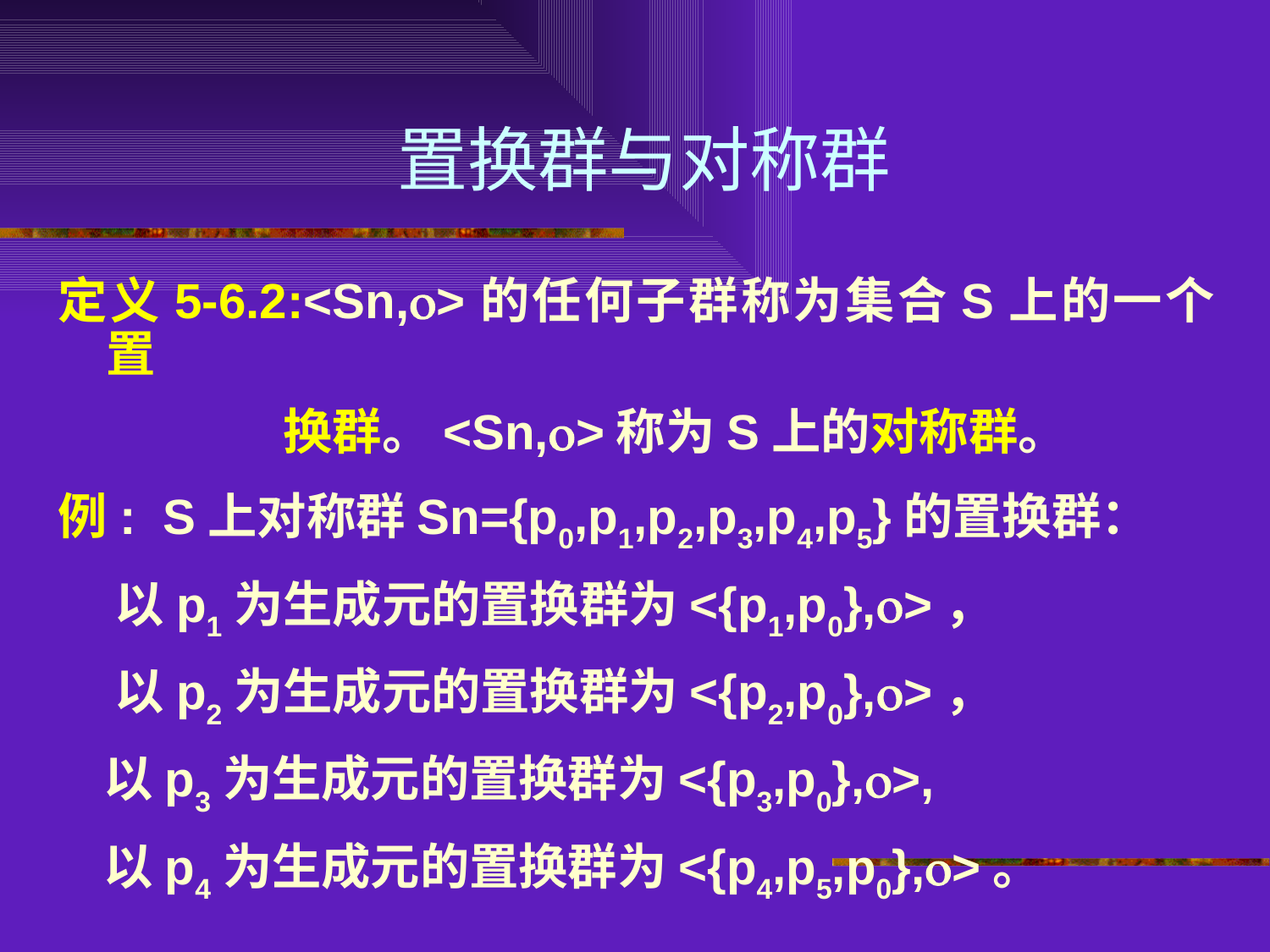

# 置换群与对称群
定义5-6.2:<Sn,ο>的任何子群称为集合S上的一个置
                   换群。<Sn,ο>称为S上的对称群。
例:  S上对称群Sn={p0,p1,p2,p3,p4,p5}的置换群：
    以p1为生成元的置换群为<{p1,p0},ο>，
    以p2为生成元的置换群为<{p2,p0},ο>，
   以p3为生成元的置换群为<{p3,p0},ο>,
   以p4为生成元的置换群为<{p4,p5,p0},ο>。